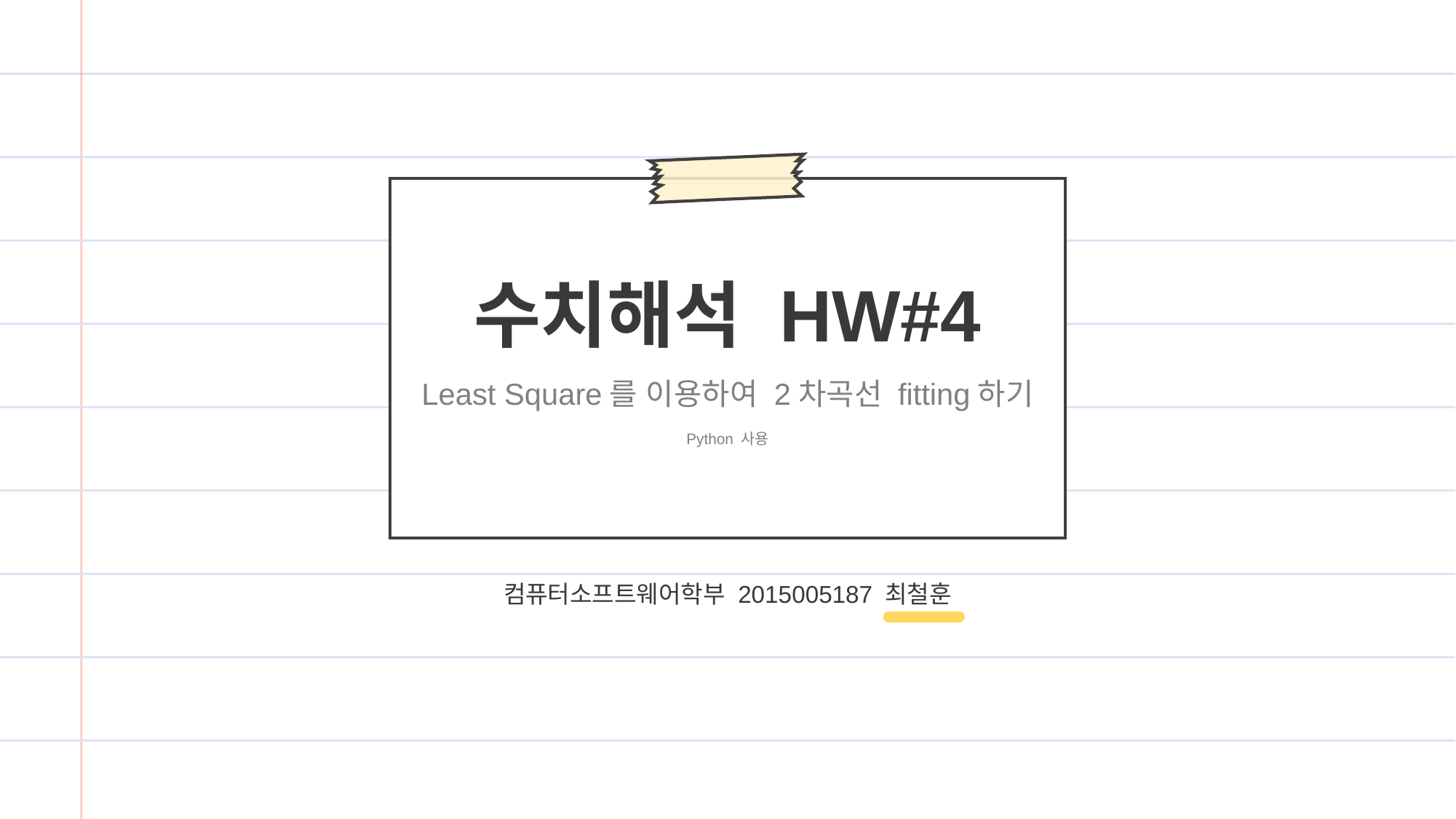

수치해석 HW#4

Least Square를 이용하여 2차곡선 fitting하기

Python 사용
컴퓨터소프트웨어학부 2015005187 최철훈